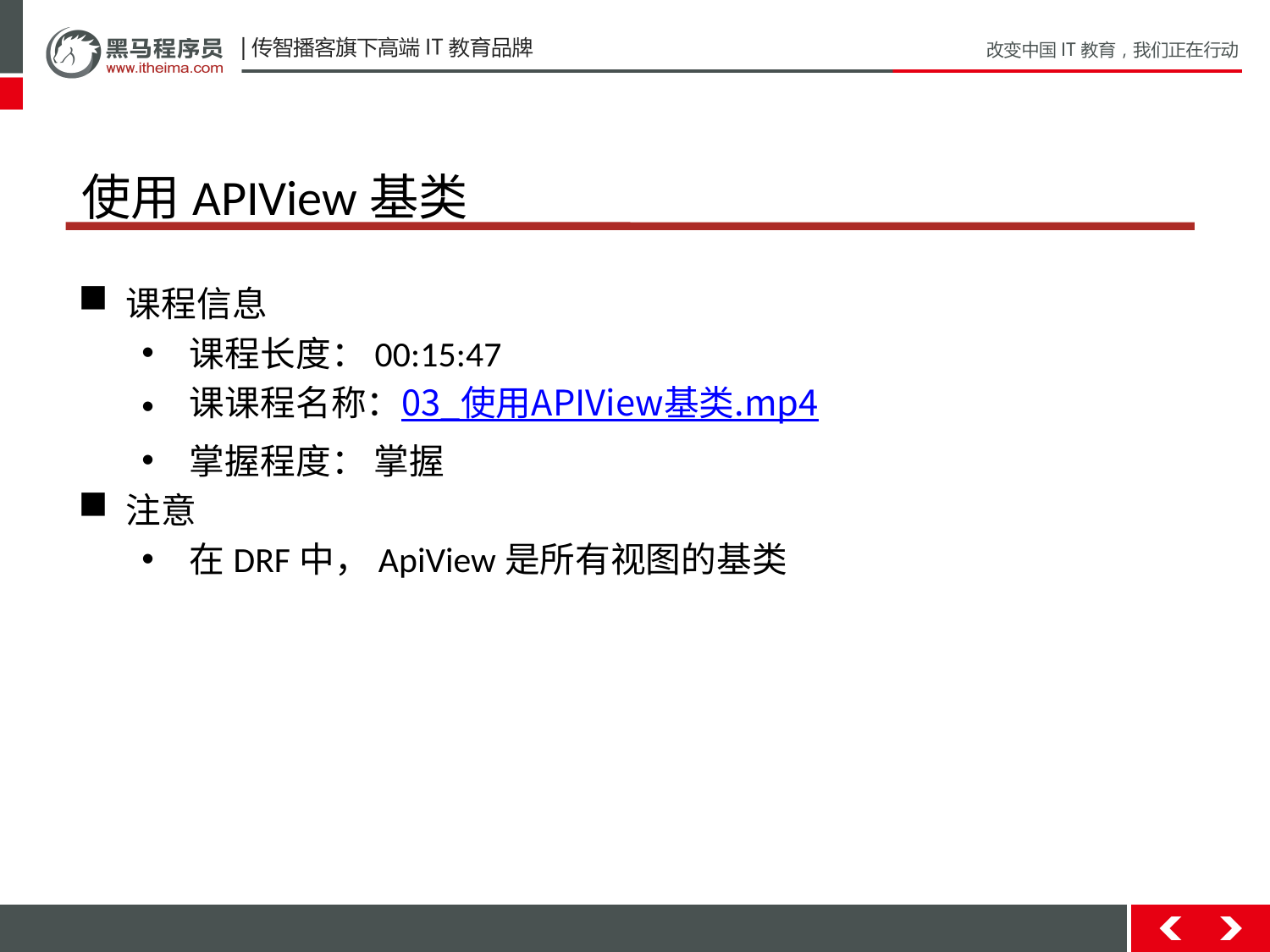

# 使用APIView基类

课程信息
课程长度：00:15:47
课课程名称：03_使用APIView基类.mp4
掌握程度： 掌握
注意
在DRF中，ApiView是所有视图的基类